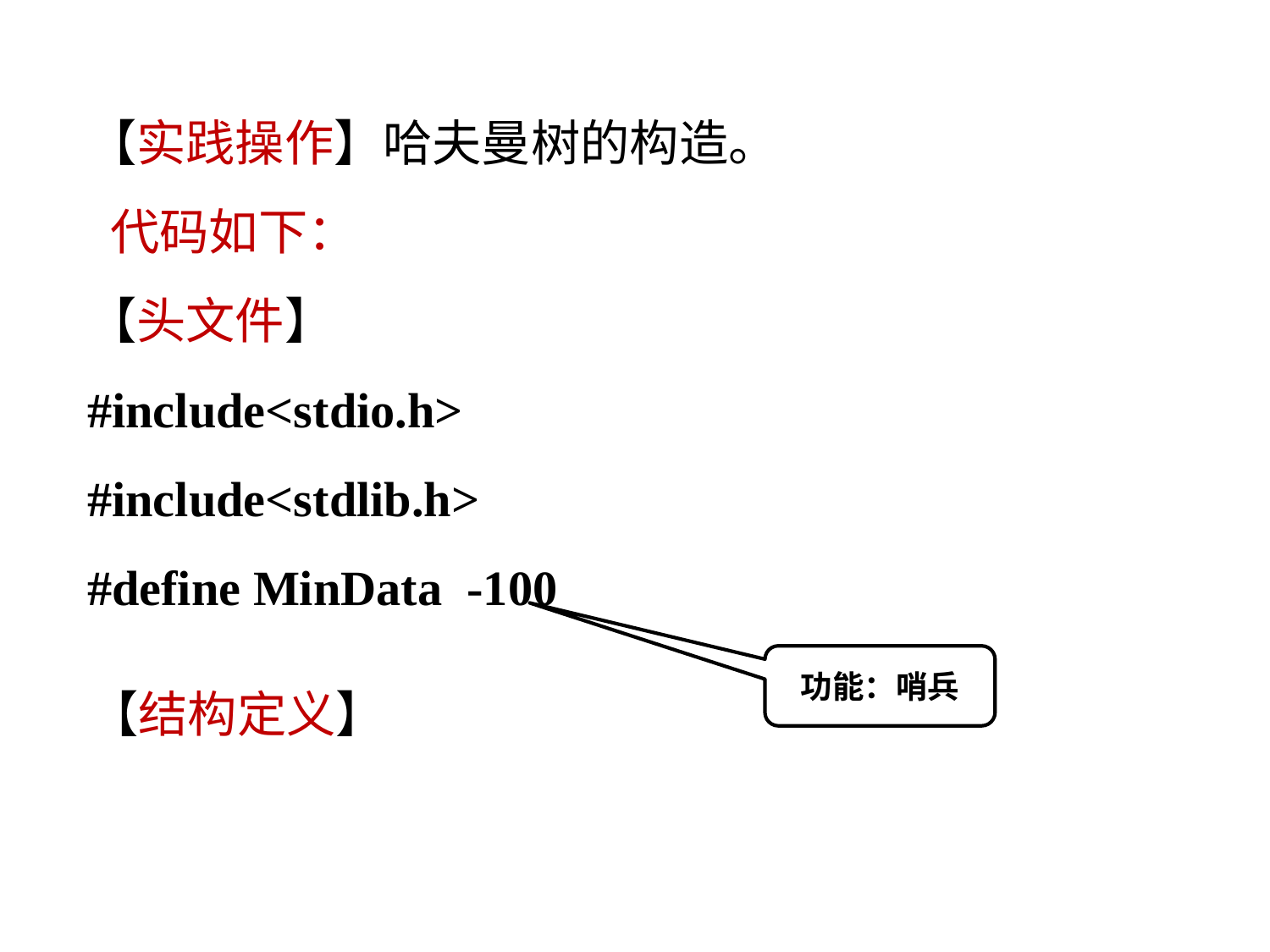

【实践操作】哈夫曼树的构造。
 代码如下：
【头文件】
#include<stdio.h>
#include<stdlib.h>
#define MinData  -100
功能：哨兵
【结构定义】